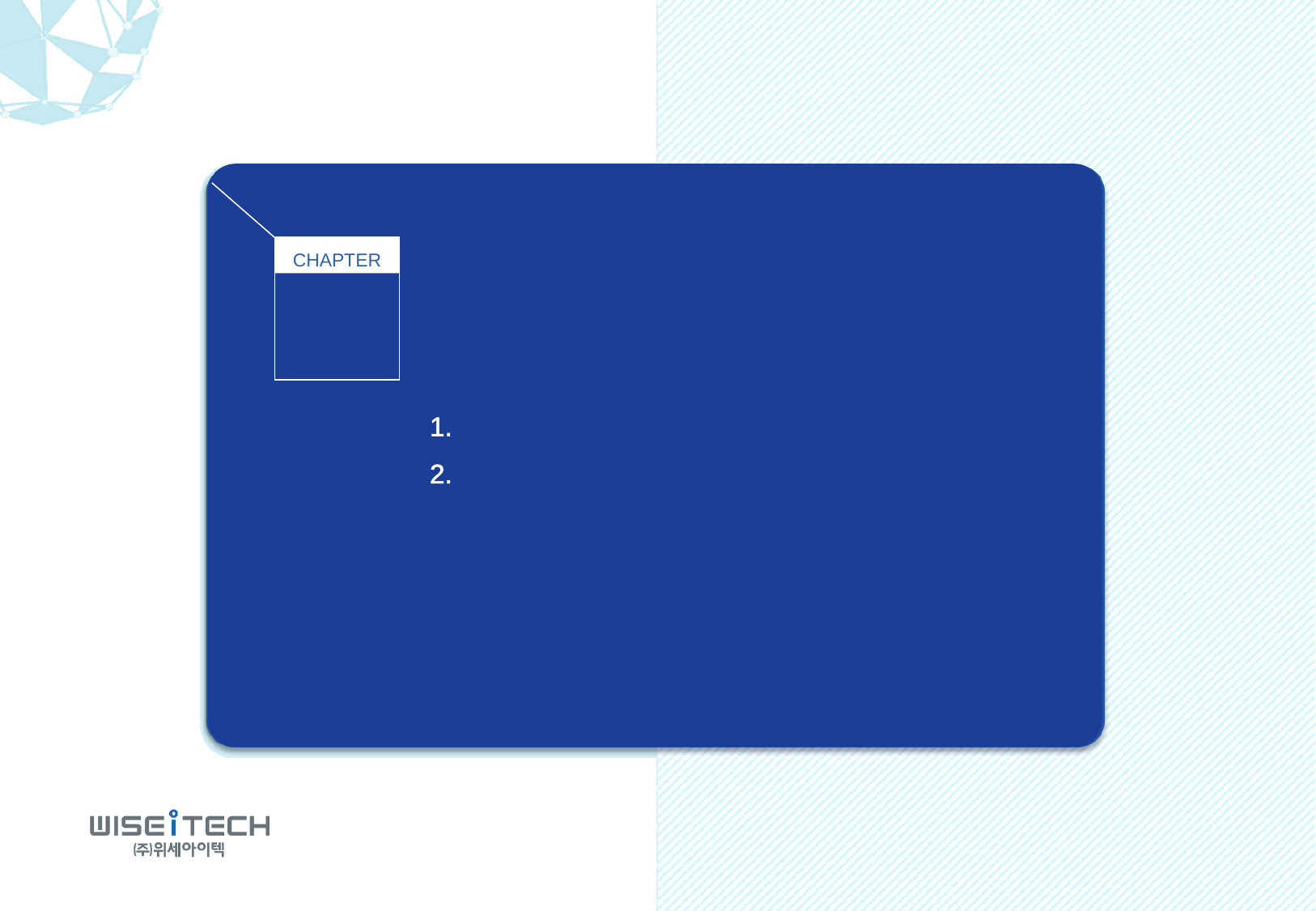

CHAPTER

Ⅱ
GitHub 사용
GitHub 기본 설정
GitHub 에러